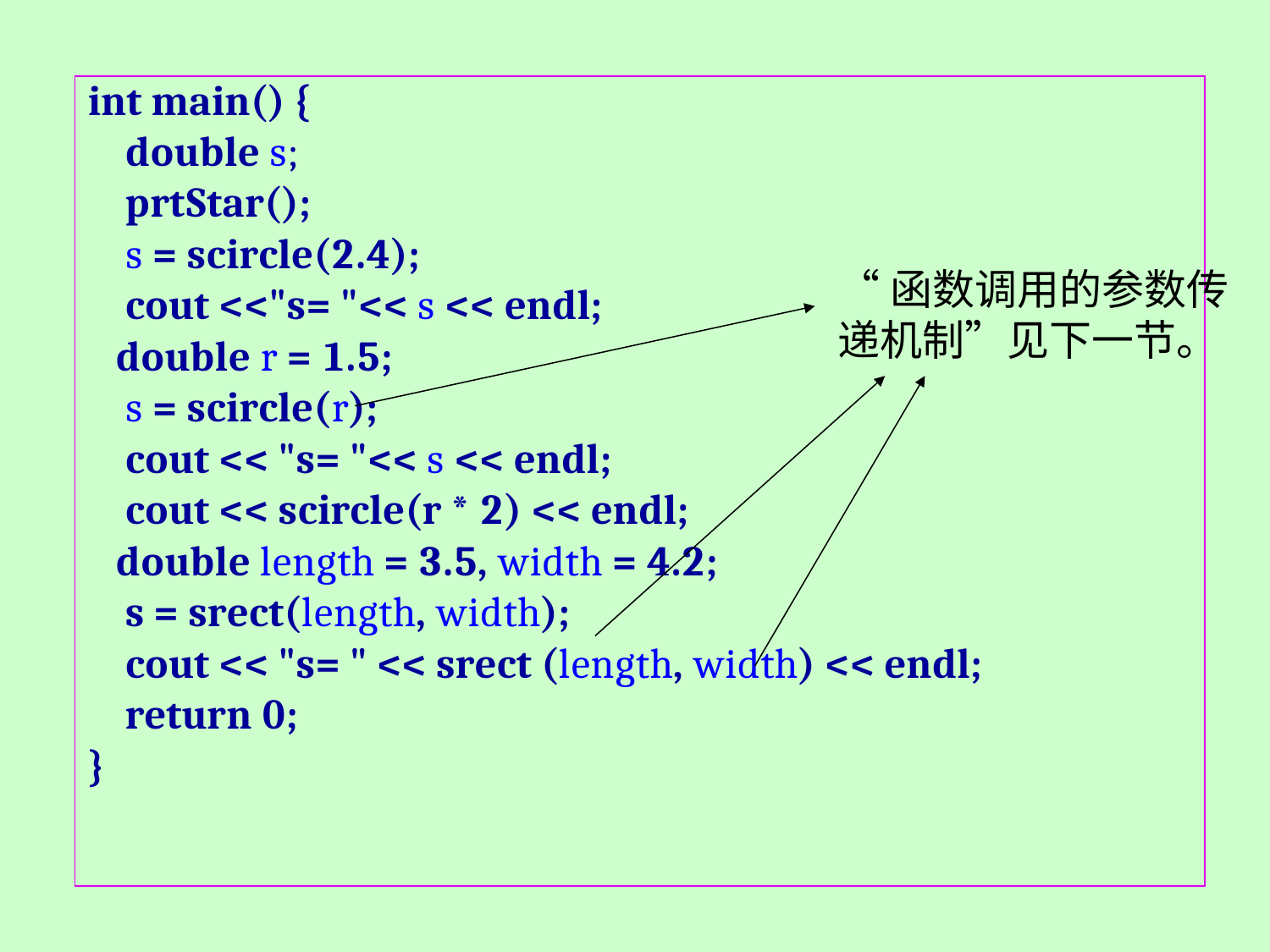

int main() {
    double s;
    prtStar();
    s = scircle(2.4);
    cout <<"s= "<< s << endl;
   double r = 1.5;
    s = scircle(r);
    cout << "s= "<< s << endl;
    cout << scircle(r * 2) << endl;
   double length = 3.5, width = 4.2;
    s = srect(length, width);
    cout << "s= " << srect (length, width) << endl;
    return 0;
}
“函数调用的参数传递机制”见下一节。

35